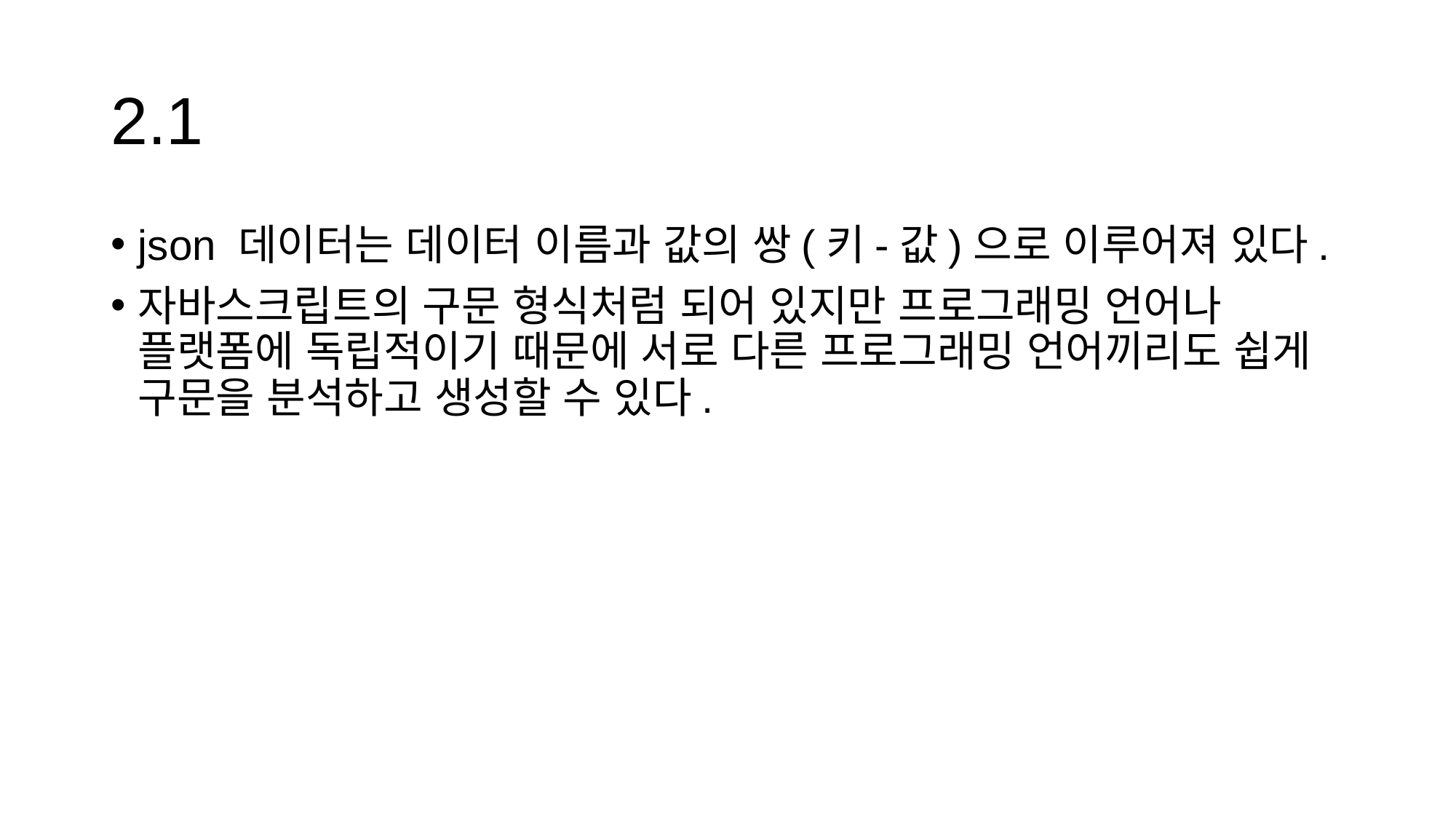

# 2.1
json 데이터는 데이터 이름과 값의 쌍(키-값)으로 이루어져 있다.
자바스크립트의 구문 형식처럼 되어 있지만 프로그래밍 언어나 플랫폼에 독립적이기 때문에 서로 다른 프로그래밍 언어끼리도 쉽게 구문을 분석하고 생성할 수 있다.